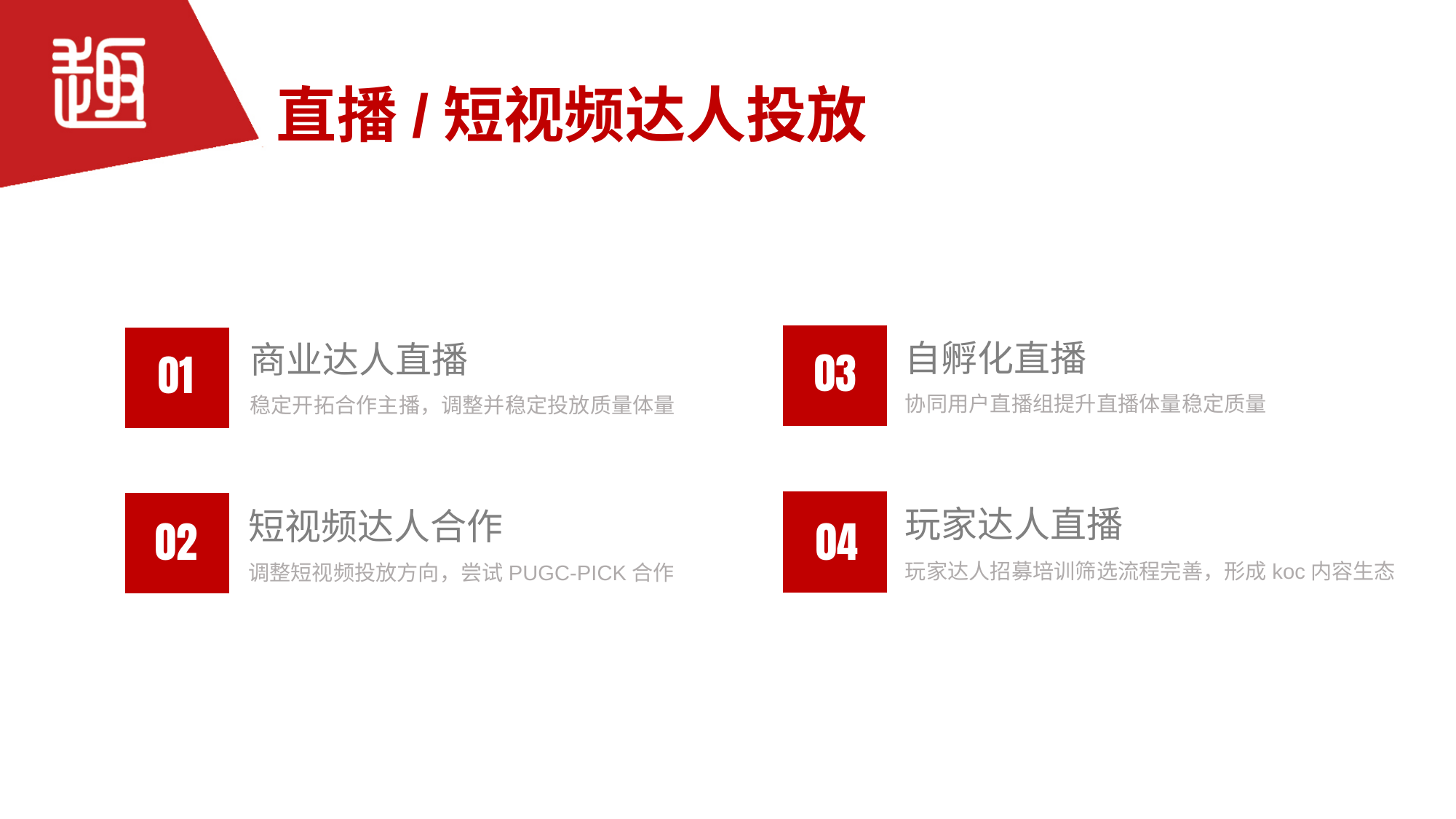

目  录DIRECTORY
直播/短视频达人投放

03

01
自孵化直播
协同用户直播组提升直播体量稳定质量
商业达人直播
稳定开拓合作主播，调整并稳定投放质量体量

04

02
玩家达人直播
玩家达人招募培训筛选流程完善，形成koc内容生态
短视频达人合作
调整短视频投放方向，尝试PUGC-PICK合作